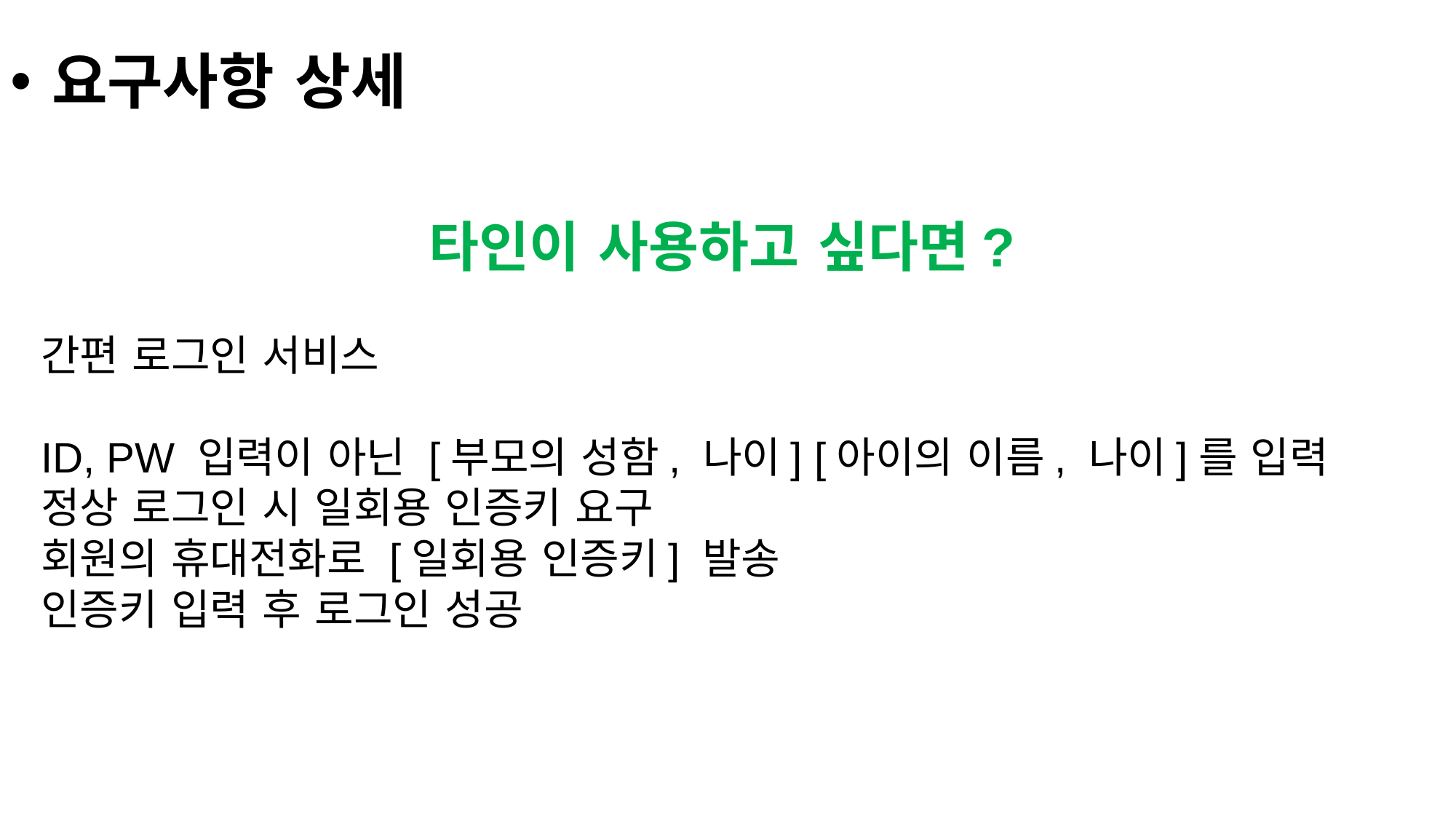

요구사항 상세
타인이 사용하고 싶다면?

간편 로그인 서비스

ID, PW 입력이 아닌 [부모의 성함, 나이] [아이의 이름, 나이]를 입력
정상 로그인 시 일회용 인증키 요구
회원의 휴대전화로 [일회용 인증키] 발송
인증키 입력 후 로그인 성공